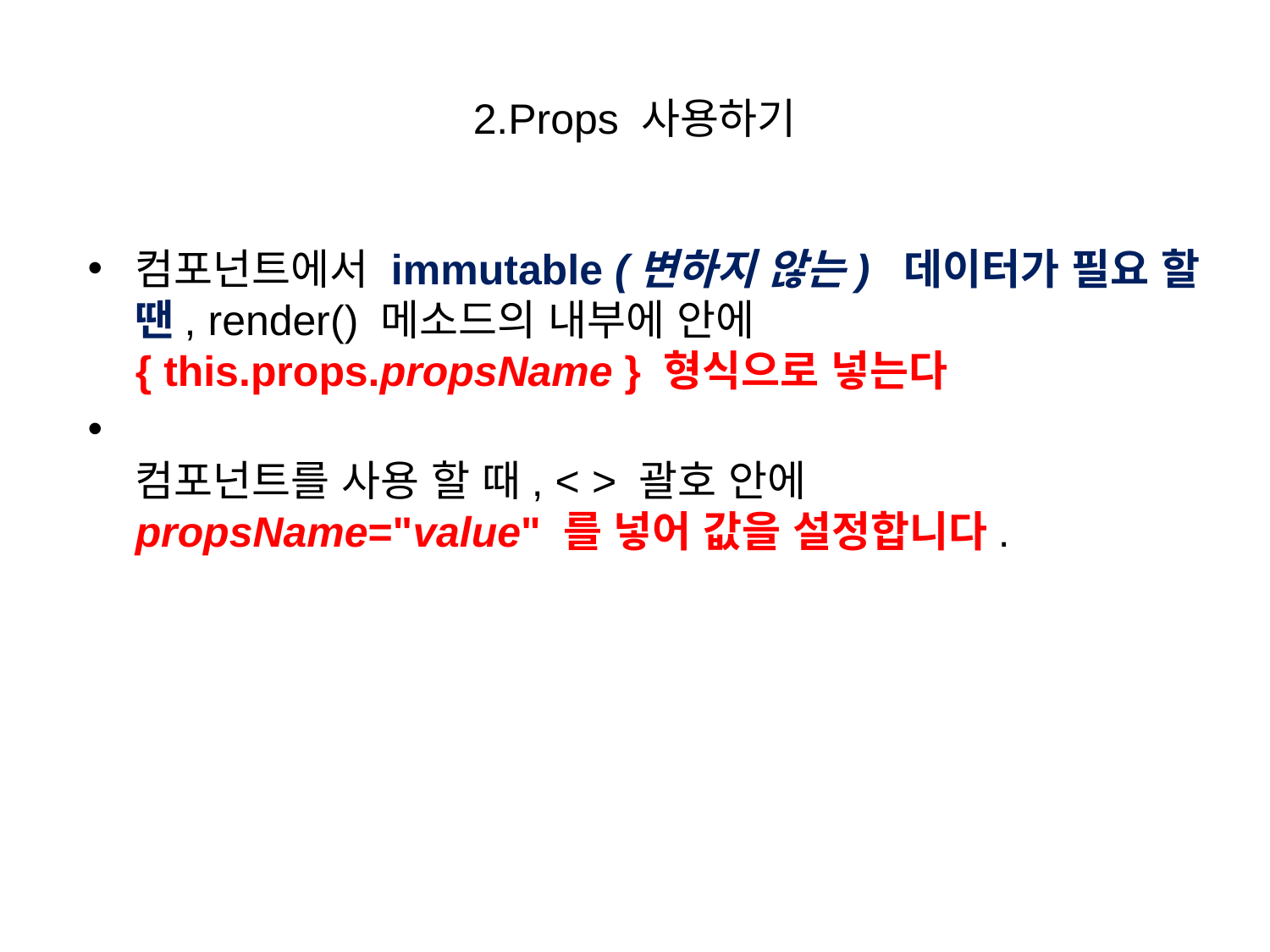

# 2.Props 사용하기
컴포넌트에서 immutable (변하지 않는)  데이터가 필요 할 땐, render() 메소드의 내부에 안에 { this.props.propsName } 형식으로 넣는다
컴포넌트를 사용 할 때, < > 괄호 안에 propsName="value" 를 넣어 값을 설정합니다.